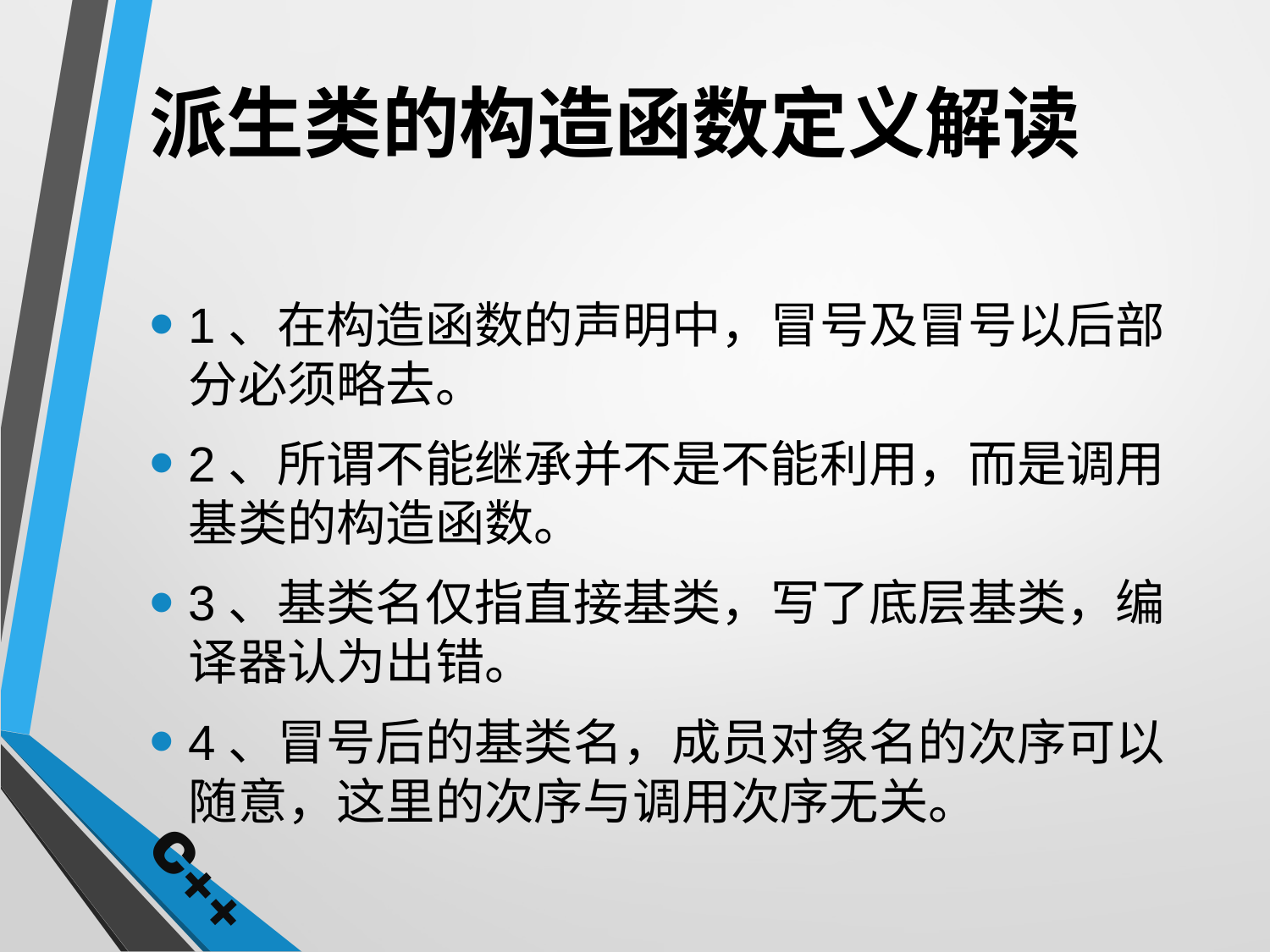

# 派生类的构造函数定义解读
1、在构造函数的声明中，冒号及冒号以后部分必须略去。
2、所谓不能继承并不是不能利用，而是调用基类的构造函数。
3、基类名仅指直接基类，写了底层基类，编译器认为出错。
4、冒号后的基类名，成员对象名的次序可以随意，这里的次序与调用次序无关。